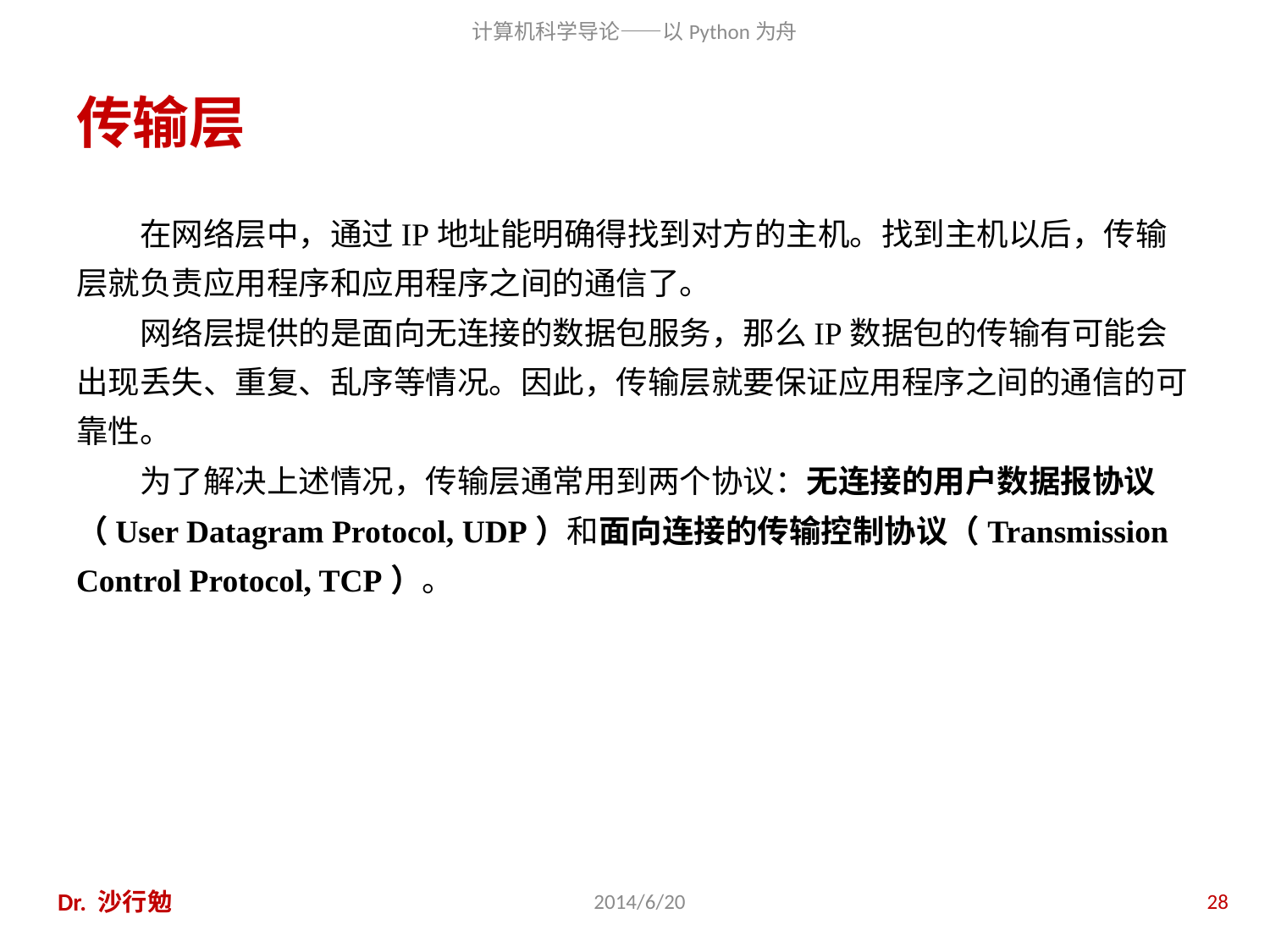

# 传输层
在网络层中，通过IP地址能明确得找到对方的主机。找到主机以后，传输层就负责应用程序和应用程序之间的通信了。
网络层提供的是面向无连接的数据包服务，那么IP数据包的传输有可能会出现丢失、重复、乱序等情况。因此，传输层就要保证应用程序之间的通信的可靠性。
为了解决上述情况，传输层通常用到两个协议：无连接的用户数据报协议（User Datagram Protocol, UDP）和面向连接的传输控制协议（Transmission Control Protocol, TCP）。
Dr. 沙行勉
2014/6/20
28